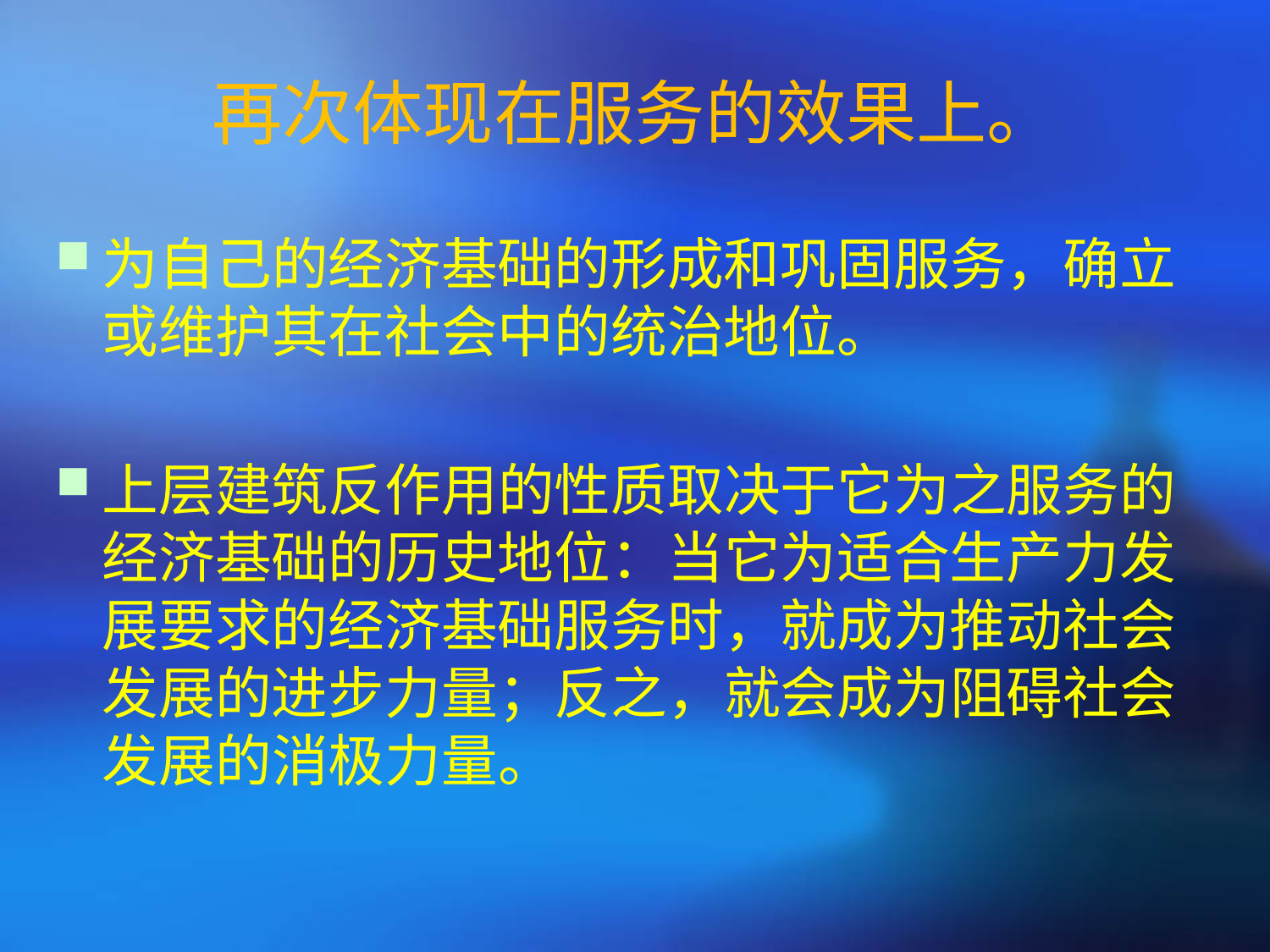

# 再次体现在服务的效果上。
为自己的经济基础的形成和巩固服务，确立或维护其在社会中的统治地位。

上层建筑反作用的性质取决于它为之服务的经济基础的历史地位：当它为适合生产力发展要求的经济基础服务时，就成为推动社会发展的进步力量；反之，就会成为阻碍社会发展的消极力量。